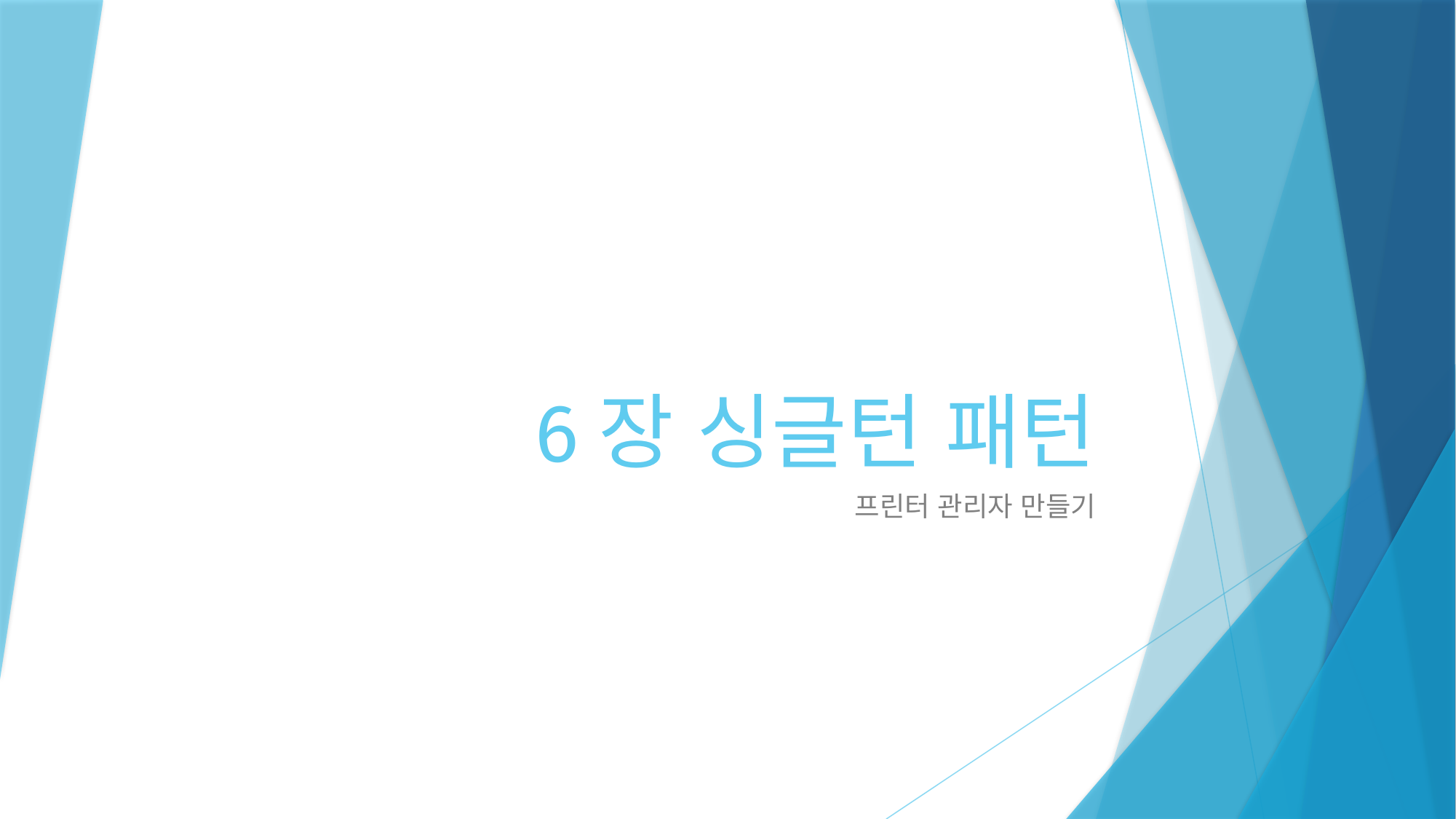

# 6장 싱글턴 패턴
프린터 관리자 만들기